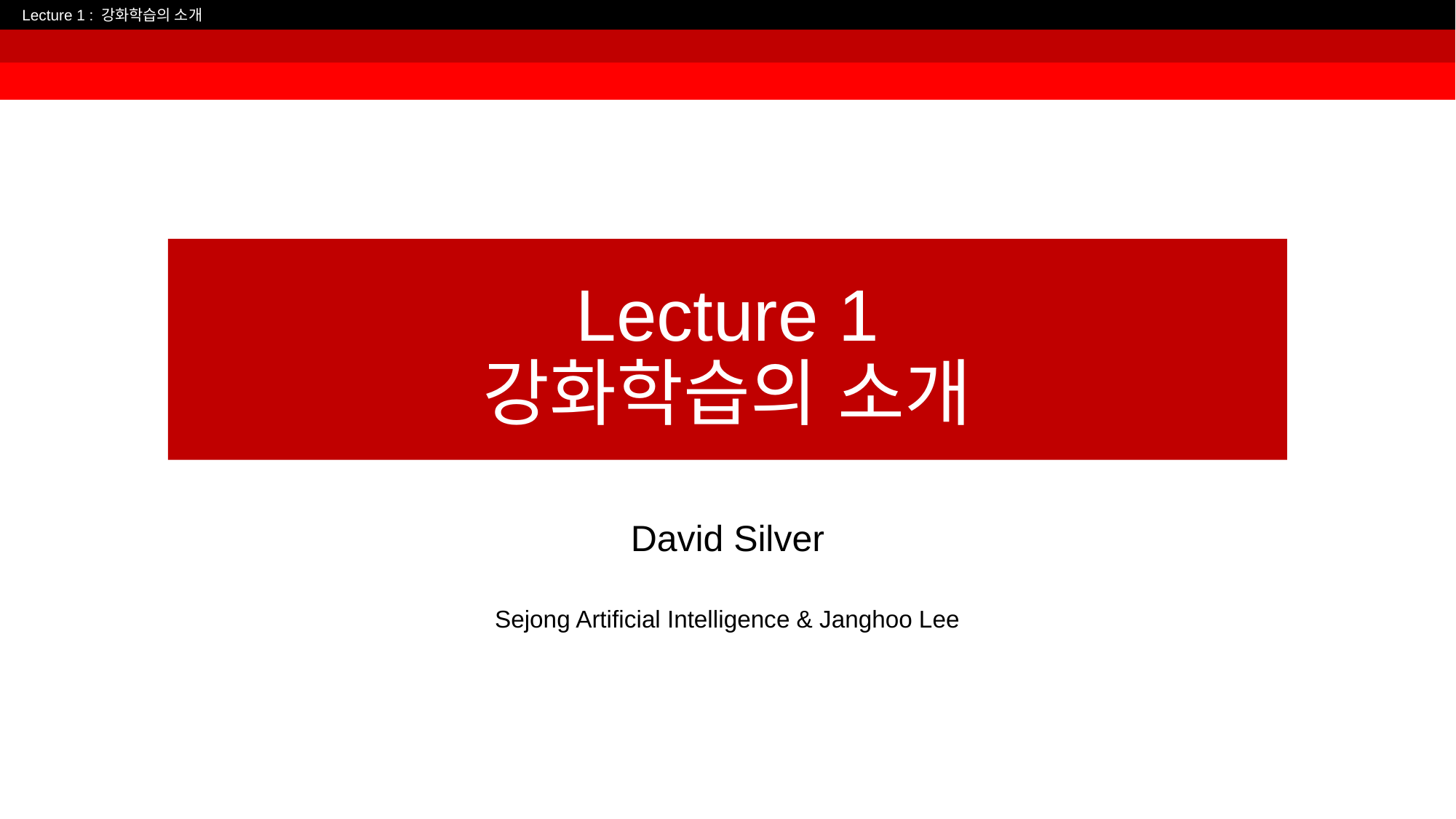

# Lecture 1 강화학습의 소개
David Silver